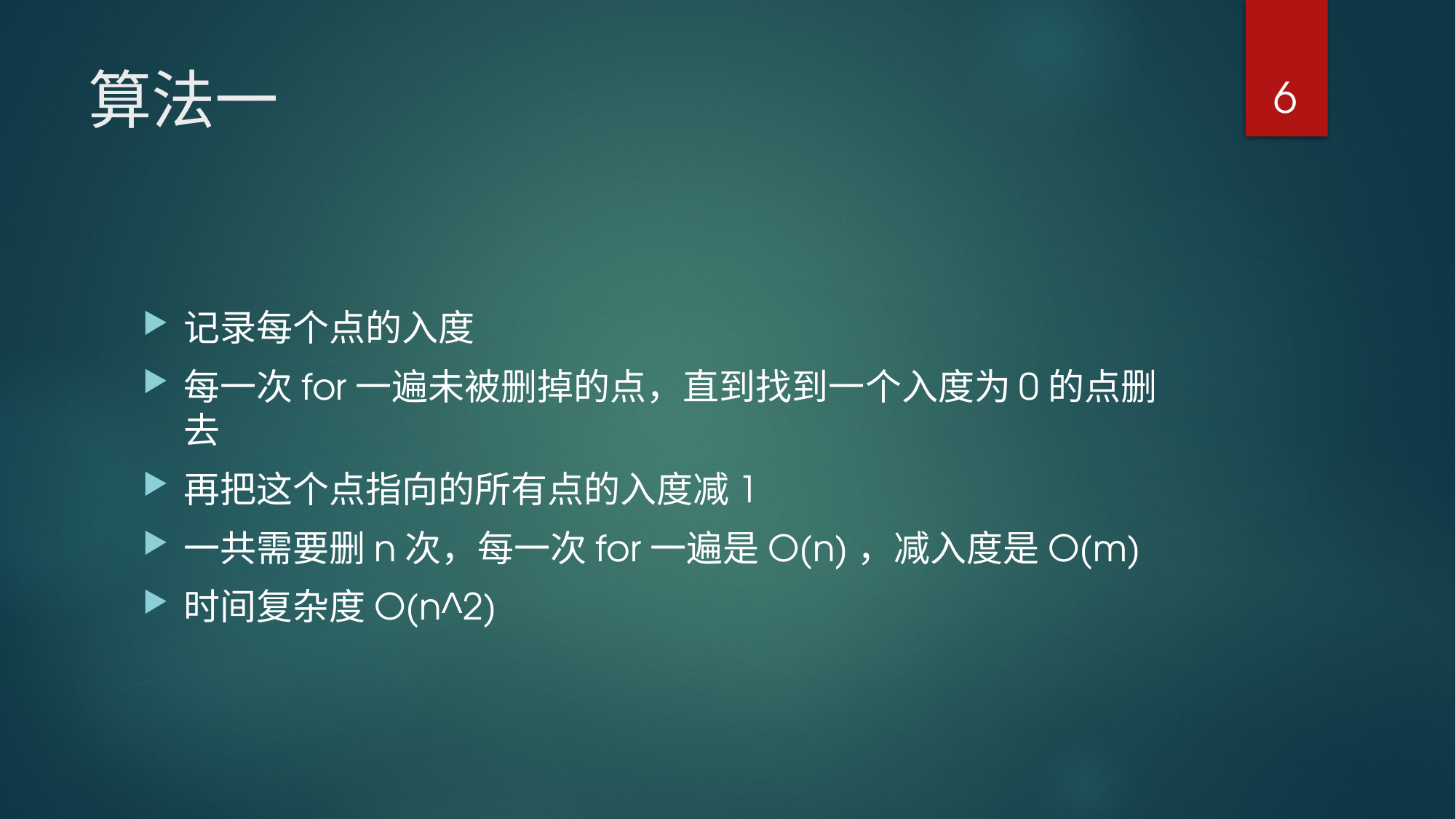

6
# 算法一
记录每个点的入度
每一次for一遍未被删掉的点，直到找到一个入度为0的点删去
再把这个点指向的所有点的入度减1
一共需要删n次，每一次for一遍是O(n)，减入度是O(m)
时间复杂度O(n^2)